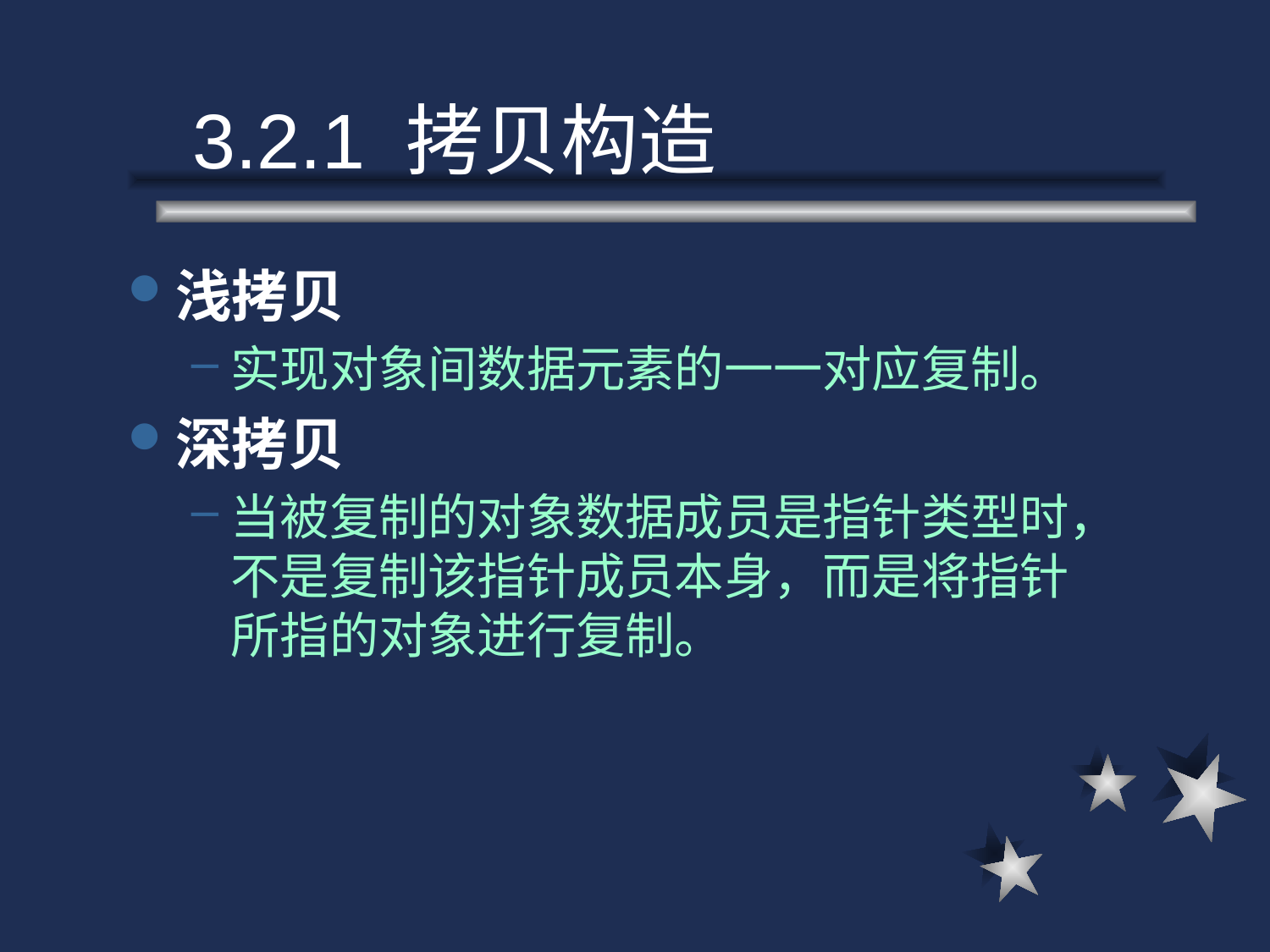

# 3.2.1 拷贝构造
浅拷贝
实现对象间数据元素的一一对应复制。
深拷贝
当被复制的对象数据成员是指针类型时，不是复制该指针成员本身，而是将指针所指的对象进行复制。
11